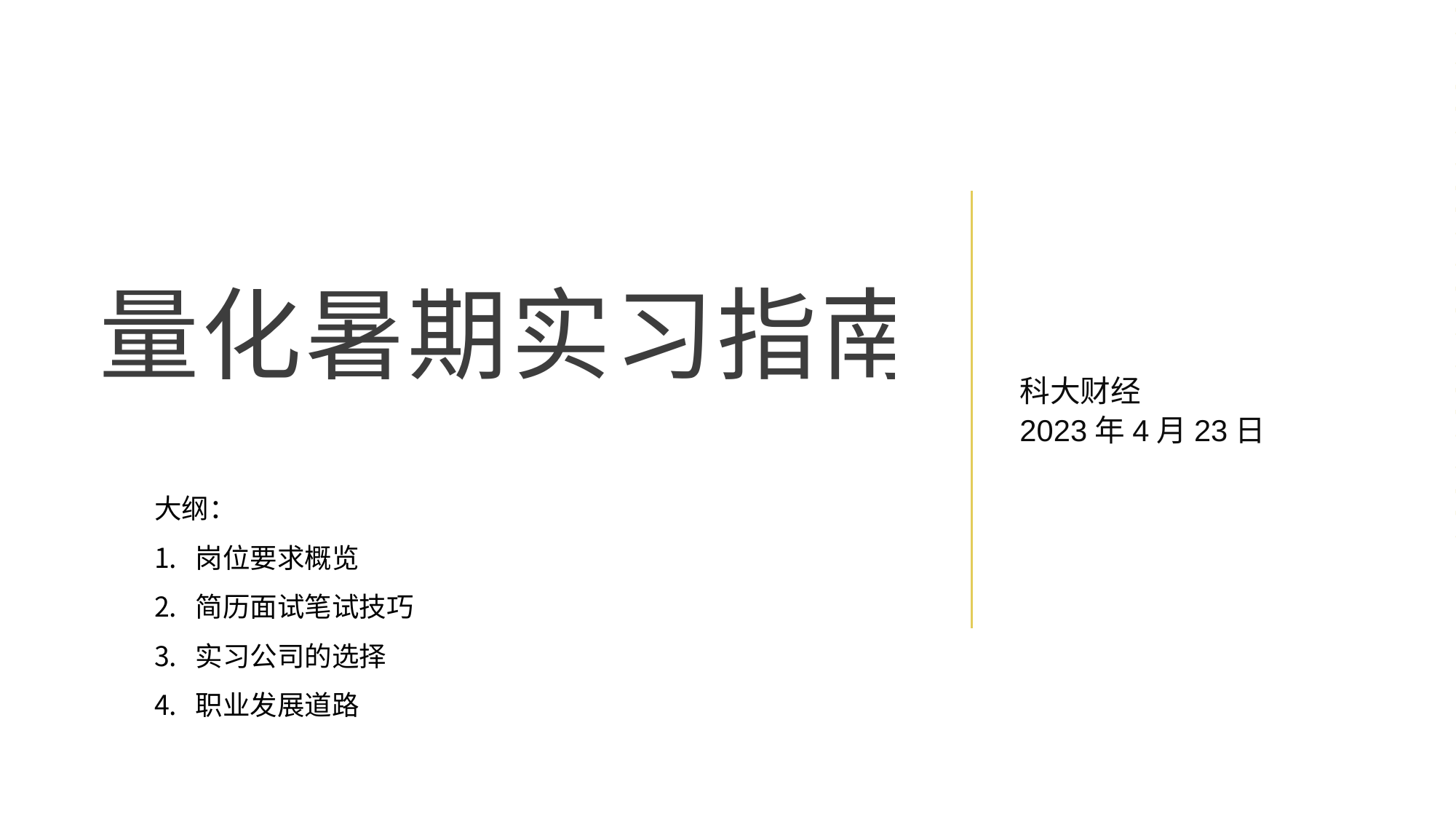

# 量化暑期实习指南
科大财经
2023年4月23日
大纲：
岗位要求概览
简历面试笔试技巧
实习公司的选择
职业发展道路